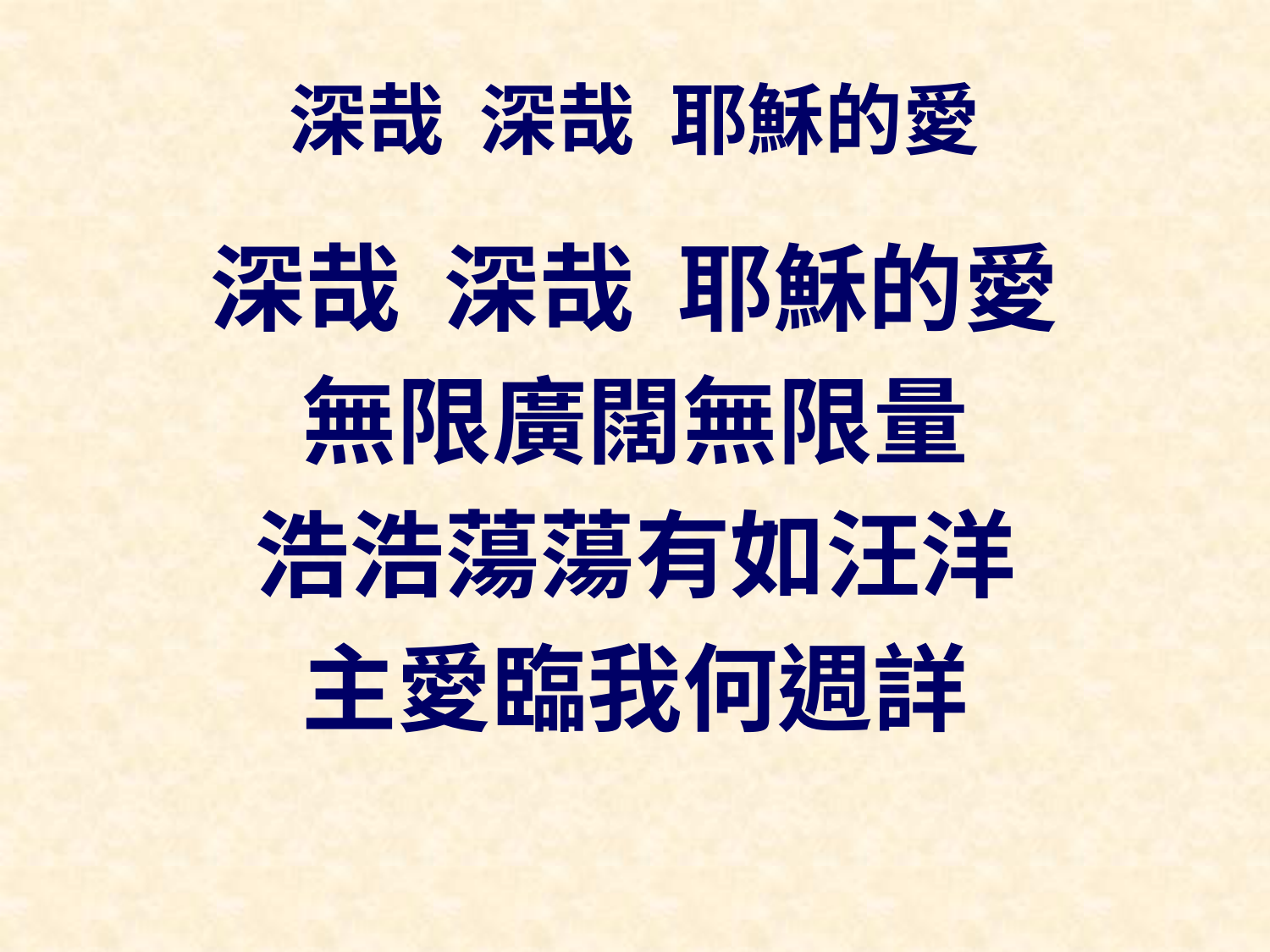

# 深哉  深哉  耶穌的愛
深哉  深哉  耶穌的愛
無限廣闊無限量
浩浩蕩蕩有如汪洋
主愛臨我何週詳